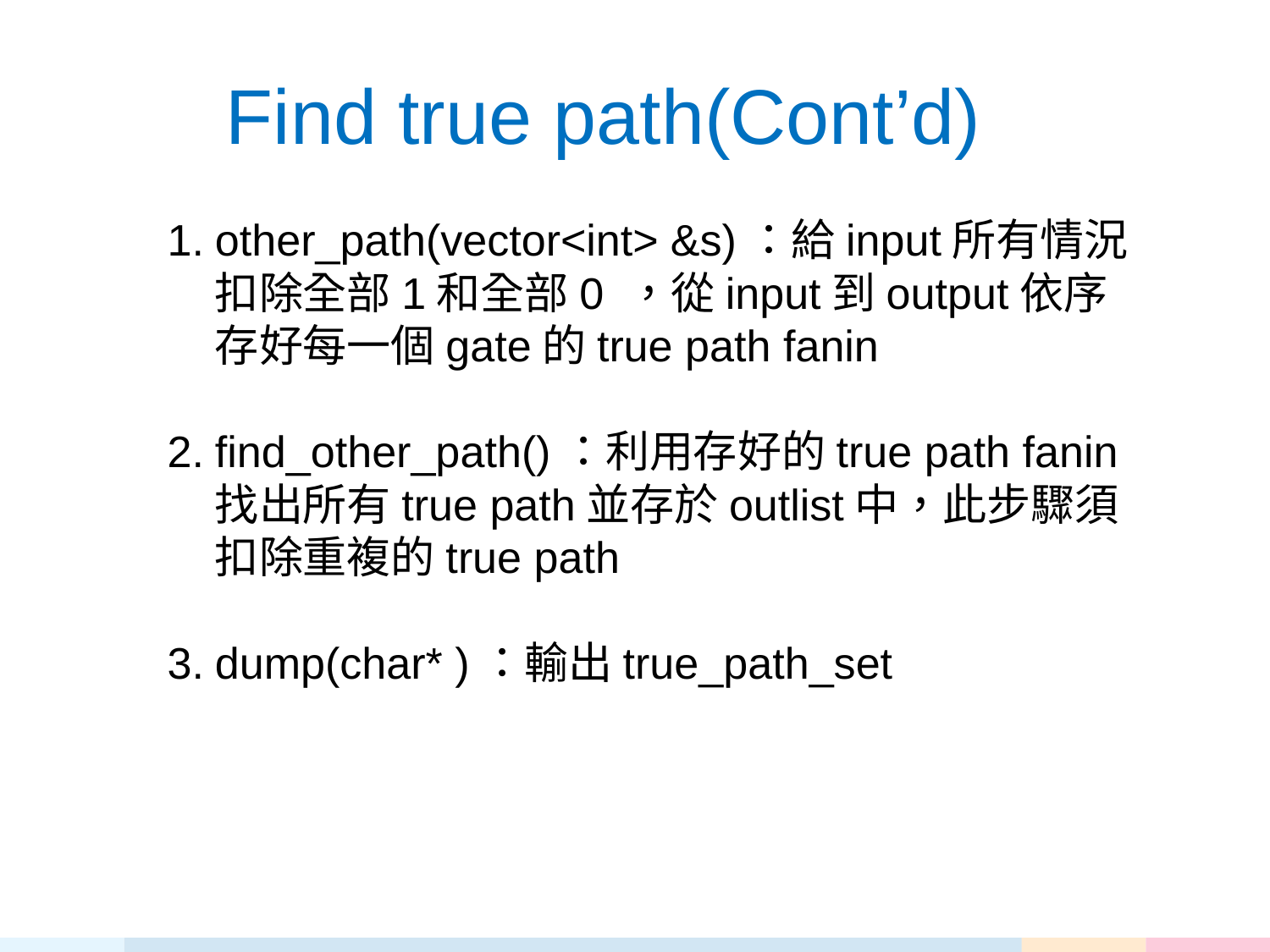

# Find true path(Cont’d)
other_path(vector<int> &s)：給input所有情況扣除全部1和全部0 ，從input到output依序存好每一個gate的true path fanin

find_other_path()：利用存好的true path fanin找出所有true path並存於outlist中，此步驟須扣除重複的true path

dump(char* )：輸出true_path_set